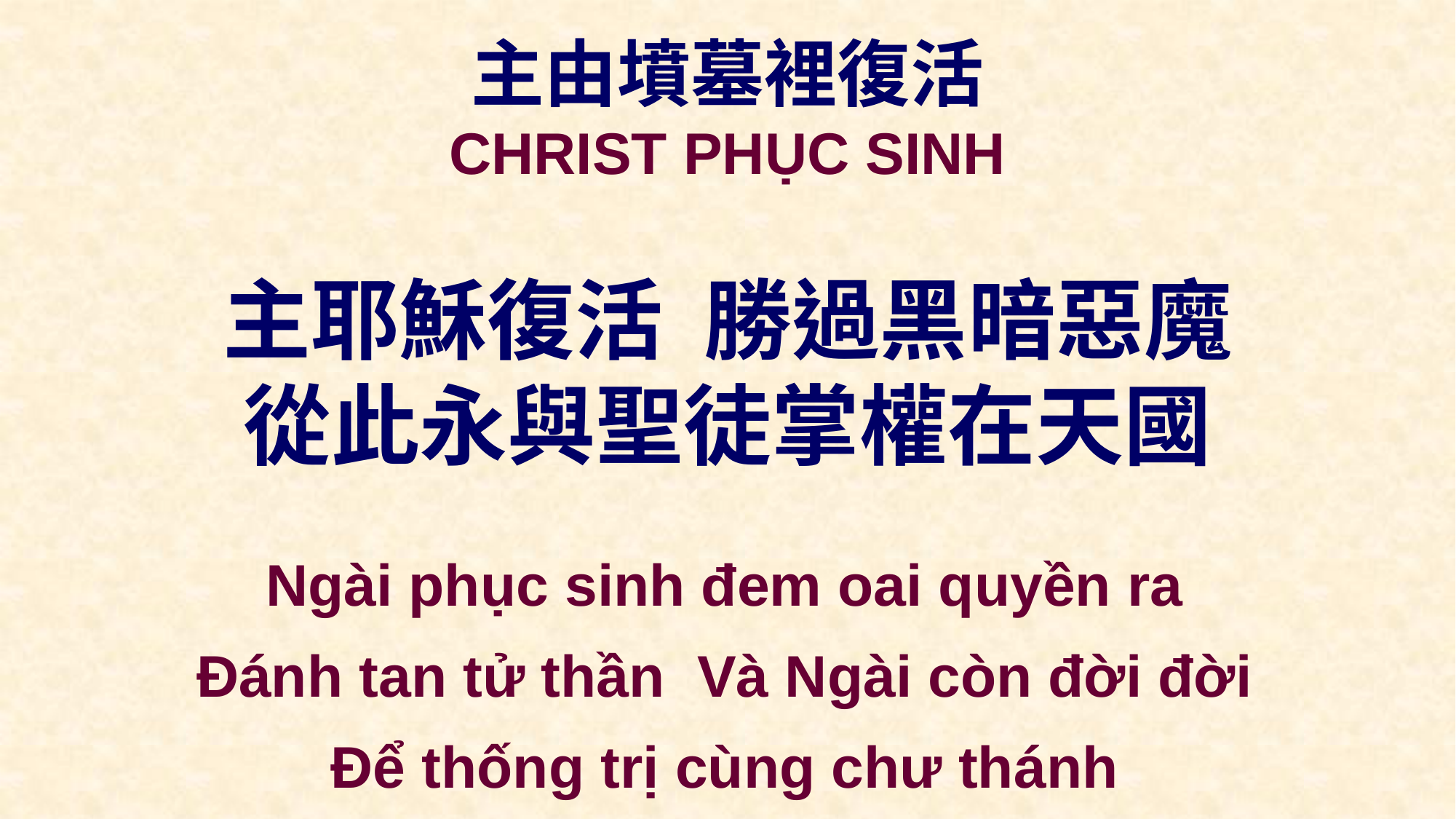

主由墳墓裡復活
CHRIST PHỤC SINH
主耶穌復活  勝過黑暗惡魔
從此永與聖徒掌權在天國
Ngài phục sinh đem oai quyền ra
Đánh tan tử thần  Và Ngài còn đời đời
Để thống trị cùng chư thánh